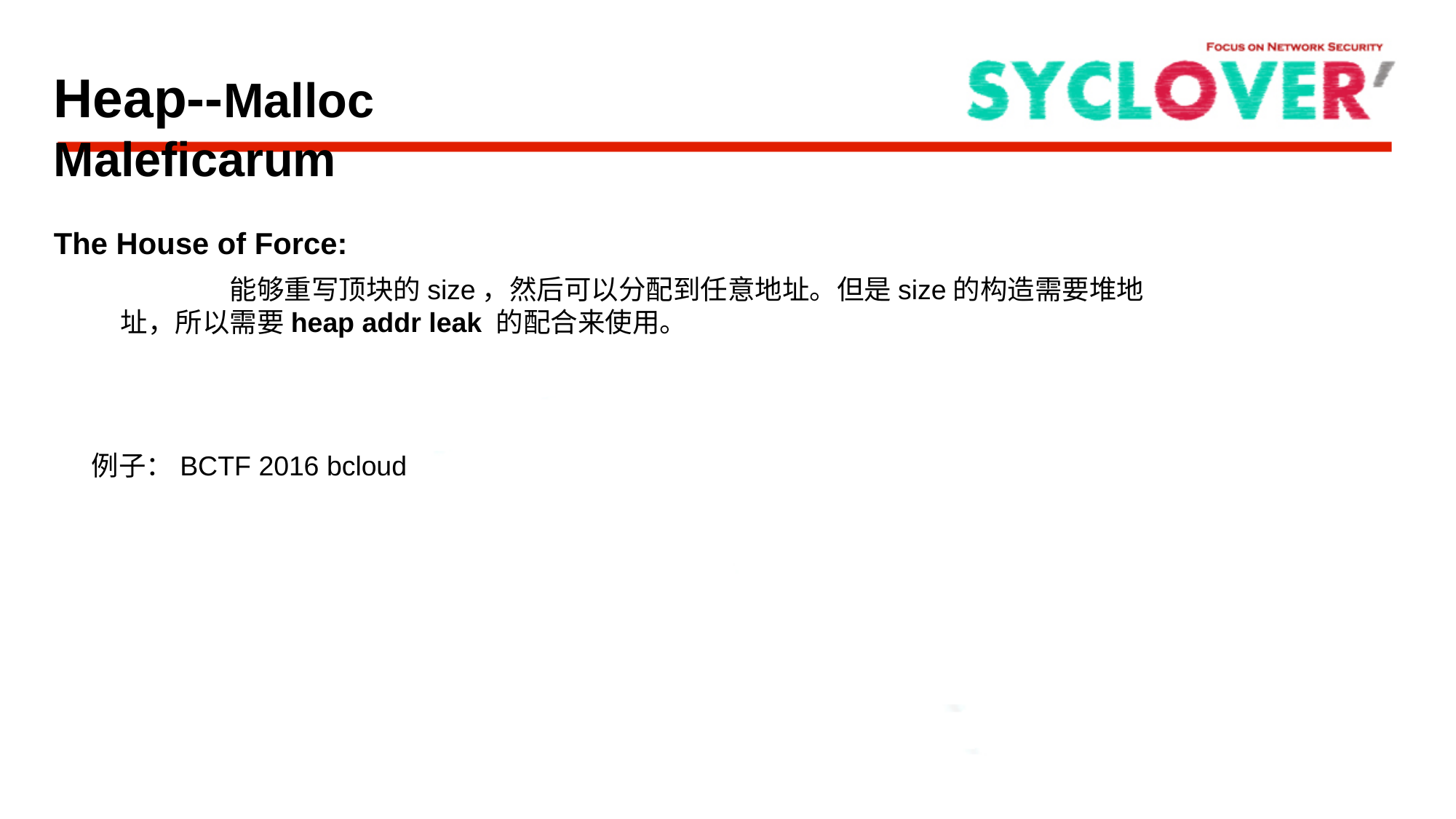

Heap--Malloc Maleficarum

The House of Force:
	能够重写顶块的size，然后可以分配到任意地址。但是size的构造需要堆地址，所以需要heap addr leak 的配合来使用。
例子：BCTF 2016 bcloud